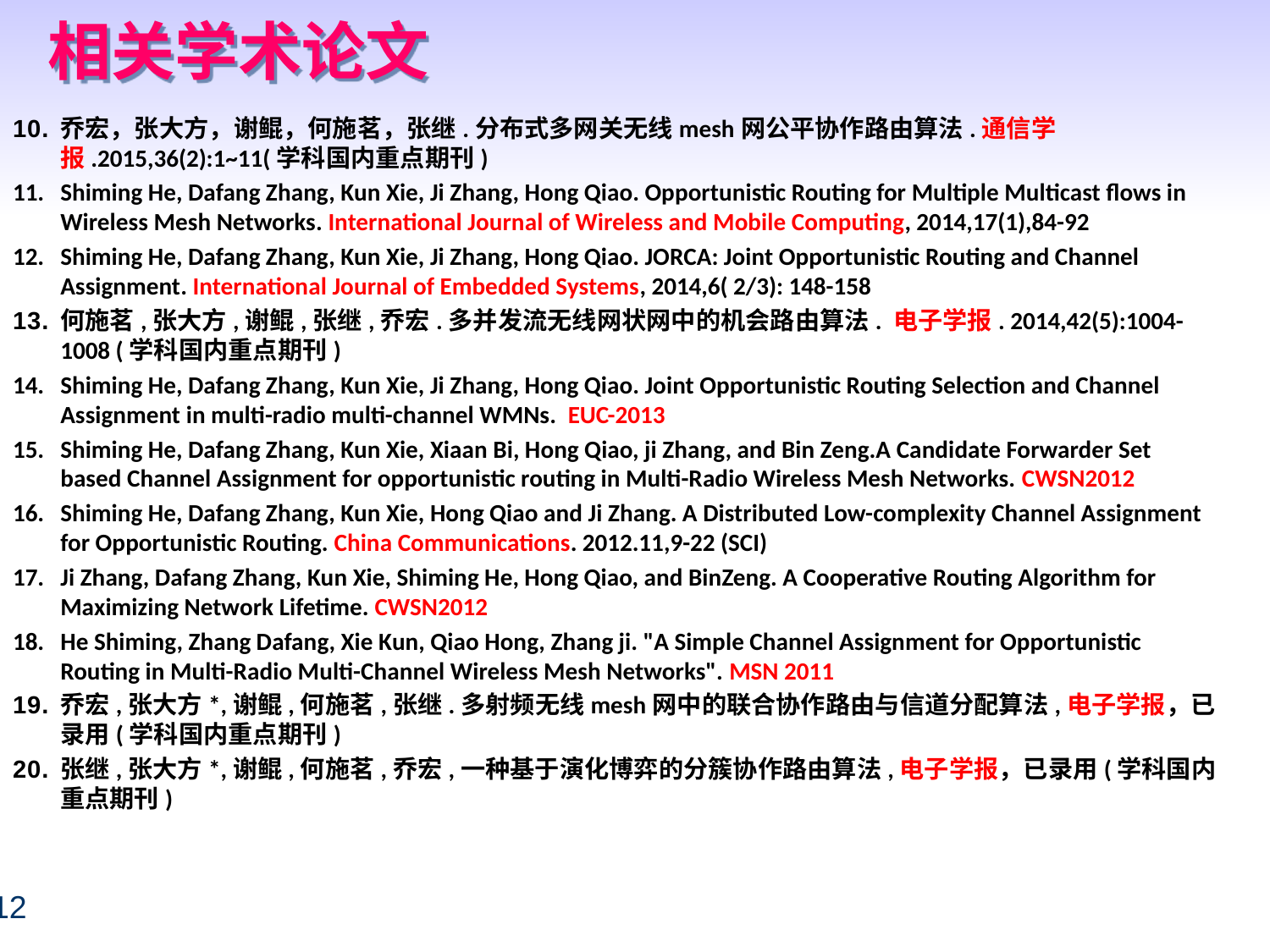

# 相关学术论文
乔宏，张大方，谢鲲，何施茗，张继.分布式多网关无线mesh网公平协作路由算法.通信学报.2015,36(2):1~11(学科国内重点期刊)
Shiming He, Dafang Zhang, Kun Xie, Ji Zhang, Hong Qiao. Opportunistic Routing for Multiple Multicast flows in Wireless Mesh Networks. International Journal of Wireless and Mobile Computing, 2014,17(1),84-92
Shiming He, Dafang Zhang, Kun Xie, Ji Zhang, Hong Qiao. JORCA: Joint Opportunistic Routing and Channel Assignment. International Journal of Embedded Systems, 2014,6( 2/3): 148-158
何施茗,张大方,谢鲲,张继,乔宏.多并发流无线网状网中的机会路由算法. 电子学报. 2014,42(5):1004-1008 (学科国内重点期刊)
Shiming He, Dafang Zhang, Kun Xie, Ji Zhang, Hong Qiao. Joint Opportunistic Routing Selection and Channel Assignment in multi-radio multi-channel WMNs.  EUC-2013
Shiming He, Dafang Zhang, Kun Xie, Xiaan Bi, Hong Qiao, ji Zhang, and Bin Zeng.A Candidate Forwarder Set based Channel Assignment for opportunistic routing in Multi-Radio Wireless Mesh Networks. CWSN2012
Shiming He, Dafang Zhang, Kun Xie, Hong Qiao and Ji Zhang. A Distributed Low-complexity Channel Assignment for Opportunistic Routing. China Communications. 2012.11,9-22 (SCI)
Ji Zhang, Dafang Zhang, Kun Xie, Shiming He, Hong Qiao, and BinZeng. A Cooperative Routing Algorithm for Maximizing Network Lifetime. CWSN2012
He Shiming, Zhang Dafang, Xie Kun, Qiao Hong, Zhang ji. "A Simple Channel Assignment for Opportunistic Routing in Multi-Radio Multi-Channel Wireless Mesh Networks". MSN 2011
乔宏,张大方*,谢鲲,何施茗,张继.多射频无线mesh网中的联合协作路由与信道分配算法,电子学报，已录用(学科国内重点期刊)
张继,张大方*,谢鲲,何施茗,乔宏,一种基于演化博弈的分簇协作路由算法,电子学报，已录用(学科国内重点期刊)